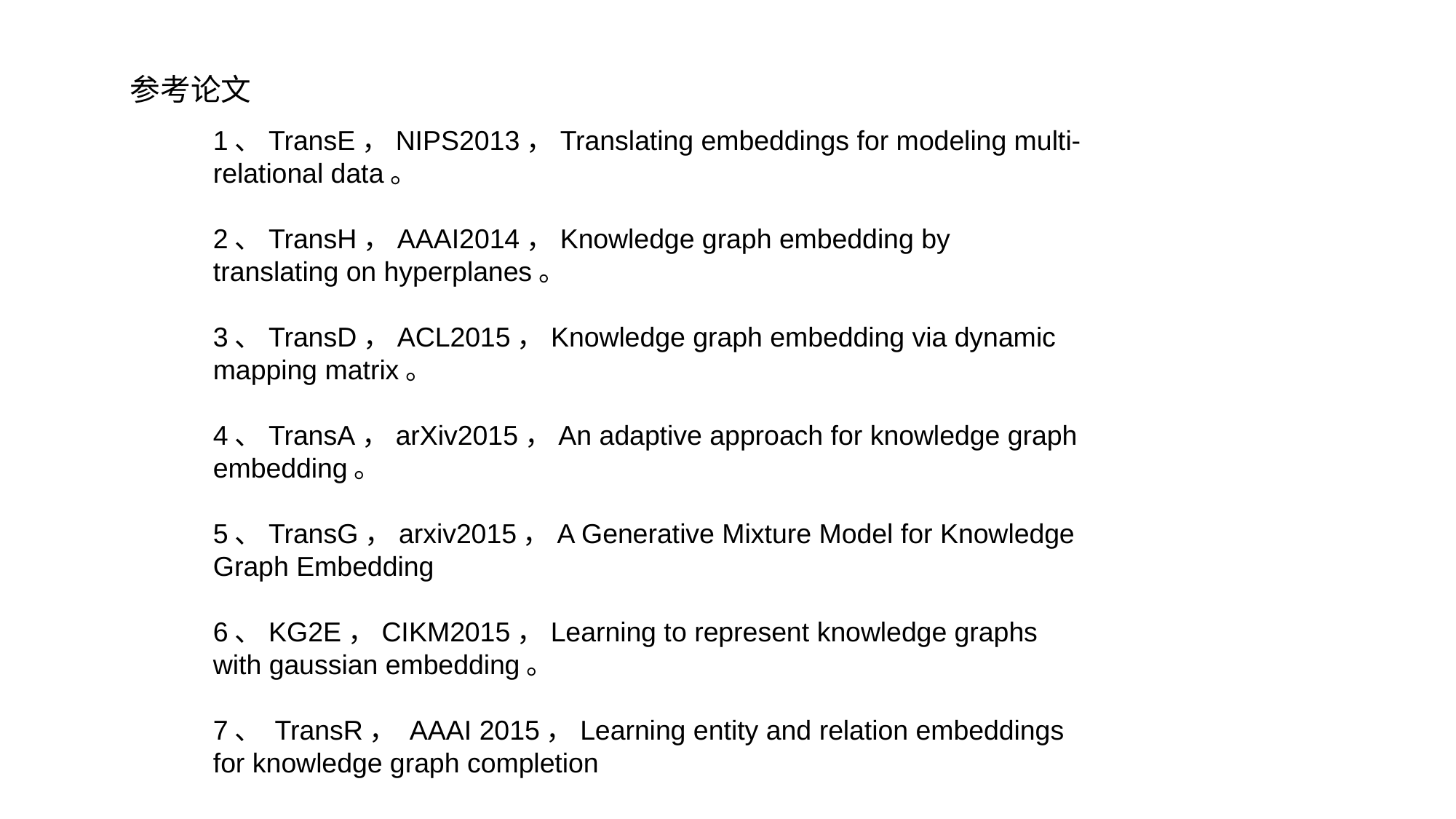

参考论文
1、TransE，NIPS2013，Translating embeddings for modeling multi-relational data。

2、TransH，AAAI2014，Knowledge graph embedding by translating on hyperplanes。

3、TransD，ACL2015，Knowledge graph embedding via dynamic mapping matrix。

4、TransA，arXiv2015，An adaptive approach for knowledge graph embedding。

5、TransG，arxiv2015，A Generative Mixture Model for Knowledge Graph Embedding

6、KG2E，CIKM2015，Learning to represent knowledge graphs with gaussian embedding。

7、 TransR， AAAI 2015，Learning entity and relation embeddings for knowledge graph completion